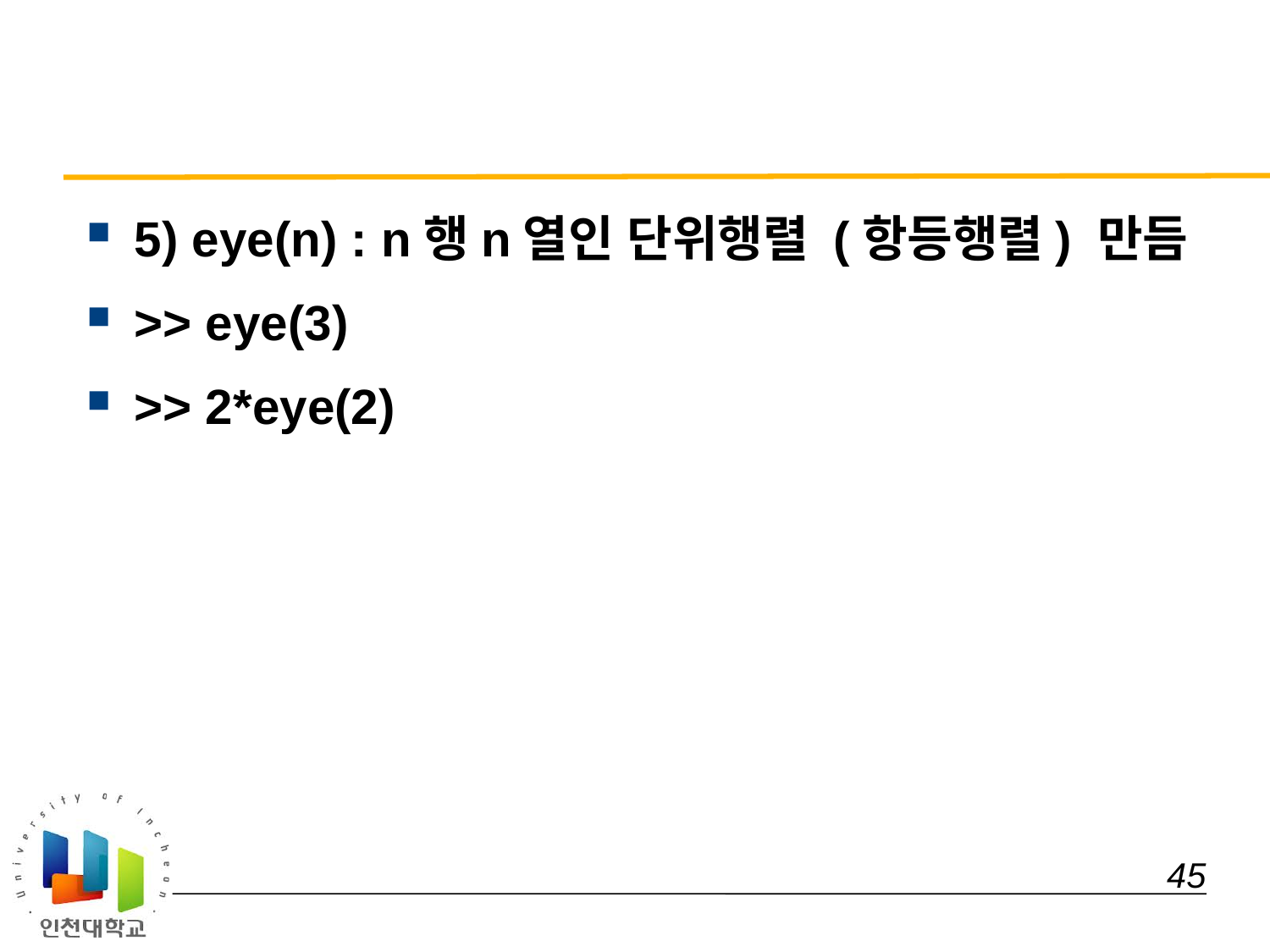

#
5) eye(n) : n행n열인 단위행렬 (항등행렬) 만듬
>> eye(3)
>> 2*eye(2)
 45